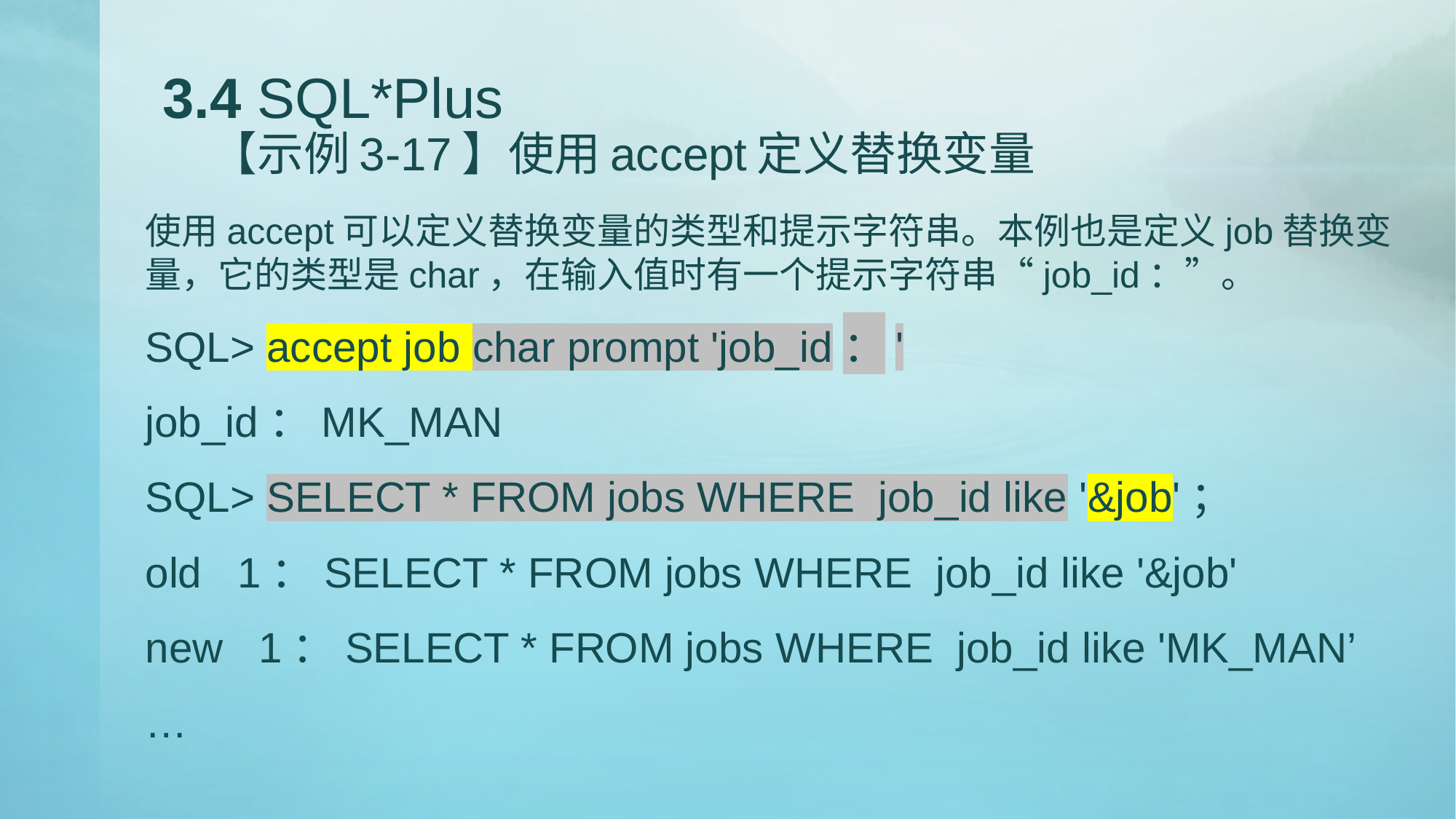

# 3.4 SQL*Plus 【示例3-17】使用accept定义替换变量
使用accept可以定义替换变量的类型和提示字符串。本例也是定义job替换变量，它的类型是char，在输入值时有一个提示字符串“job_id：”。
SQL> accept job char prompt 'job_id：'
job_id：MK_MAN
SQL> SELECT * FROM jobs WHERE  job_id like '&job'；
old   1：SELECT * FROM jobs WHERE  job_id like '&job'
new   1：SELECT * FROM jobs WHERE  job_id like 'MK_MAN’
…